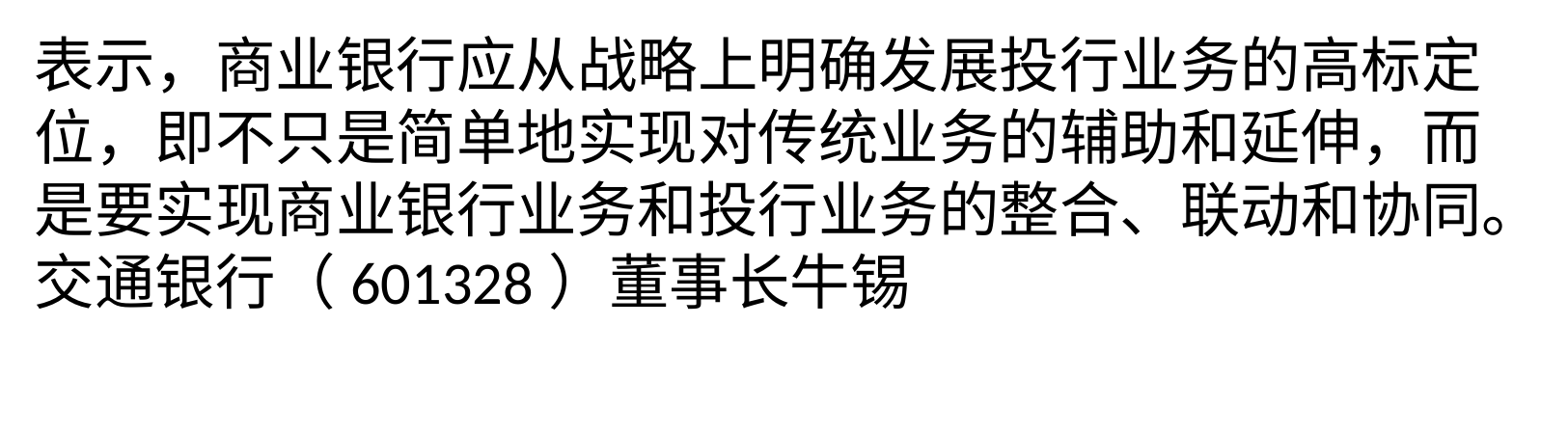

表示，商业银行应从战略上明确发展投行业务的高标定位，即不只是简单地实现对传统业务的辅助和延伸，而是要实现商业银行业务和投行业务的整合、联动和协同。交通银行（601328）董事长牛锡